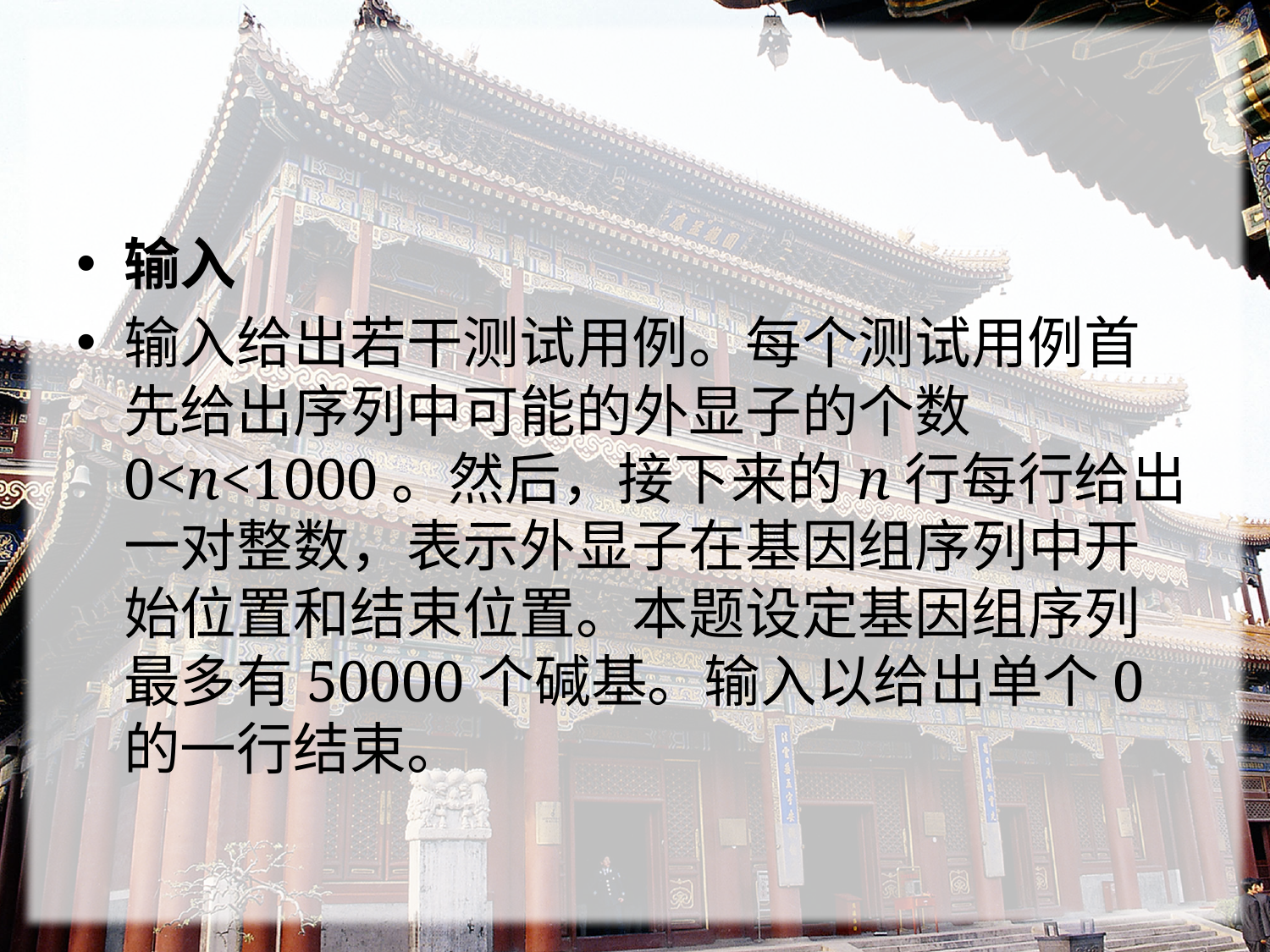

#
输入
输入给出若干测试用例。每个测试用例首先给出序列中可能的外显子的个数0<n<1000。然后，接下来的n行每行给出一对整数，表示外显子在基因组序列中开始位置和结束位置。本题设定基因组序列最多有50000个碱基。输入以给出单个0的一行结束。